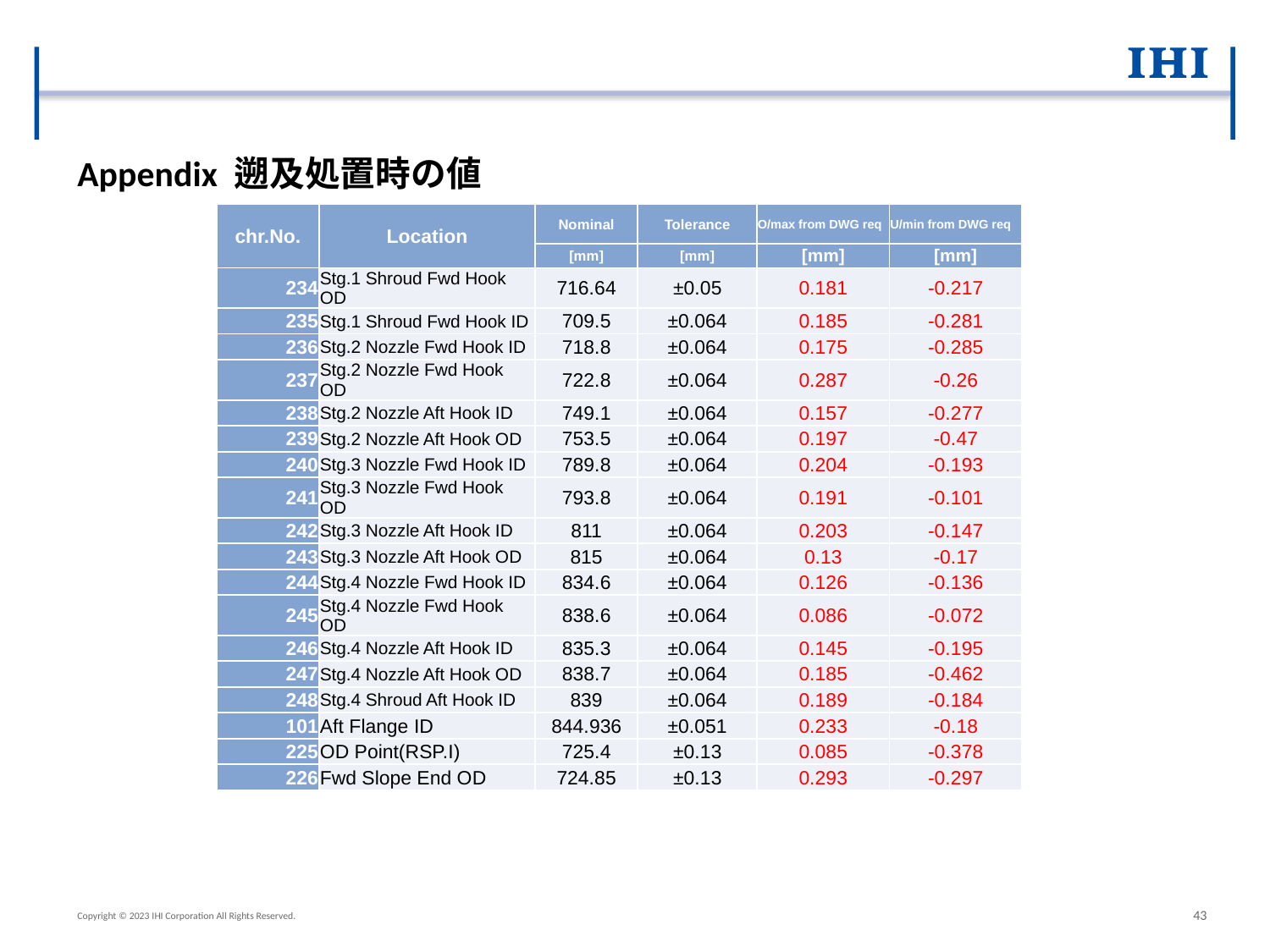

# Appendix 遡及処置時の値
| chr.No. | Location | Nominal | Tolerance | O/max from DWG req | U/min from DWG req |
| --- | --- | --- | --- | --- | --- |
|  |  | [mm] | [mm] | [mm] | [mm] |
| 234 | Stg.1 Shroud Fwd Hook OD | 716.64 | ±0.05 | 0.181 | -0.217 |
| 235 | Stg.1 Shroud Fwd Hook ID | 709.5 | ±0.064 | 0.185 | -0.281 |
| 236 | Stg.2 Nozzle Fwd Hook ID | 718.8 | ±0.064 | 0.175 | -0.285 |
| 237 | Stg.2 Nozzle Fwd Hook OD | 722.8 | ±0.064 | 0.287 | -0.26 |
| 238 | Stg.2 Nozzle Aft Hook ID | 749.1 | ±0.064 | 0.157 | -0.277 |
| 239 | Stg.2 Nozzle Aft Hook OD | 753.5 | ±0.064 | 0.197 | -0.47 |
| 240 | Stg.3 Nozzle Fwd Hook ID | 789.8 | ±0.064 | 0.204 | -0.193 |
| 241 | Stg.3 Nozzle Fwd Hook OD | 793.8 | ±0.064 | 0.191 | -0.101 |
| 242 | Stg.3 Nozzle Aft Hook ID | 811 | ±0.064 | 0.203 | -0.147 |
| 243 | Stg.3 Nozzle Aft Hook OD | 815 | ±0.064 | 0.13 | -0.17 |
| 244 | Stg.4 Nozzle Fwd Hook ID | 834.6 | ±0.064 | 0.126 | -0.136 |
| 245 | Stg.4 Nozzle Fwd Hook OD | 838.6 | ±0.064 | 0.086 | -0.072 |
| 246 | Stg.4 Nozzle Aft Hook ID | 835.3 | ±0.064 | 0.145 | -0.195 |
| 247 | Stg.4 Nozzle Aft Hook OD | 838.7 | ±0.064 | 0.185 | -0.462 |
| 248 | Stg.4 Shroud Aft Hook ID | 839 | ±0.064 | 0.189 | -0.184 |
| 101 | Aft Flange ID | 844.936 | ±0.051 | 0.233 | -0.18 |
| 225 | OD Point(RSP.I) | 725.4 | ±0.13 | 0.085 | -0.378 |
| 226 | Fwd Slope End OD | 724.85 | ±0.13 | 0.293 | -0.297 |
Copyright © 2023 IHI Corporation All Rights Reserved.
43